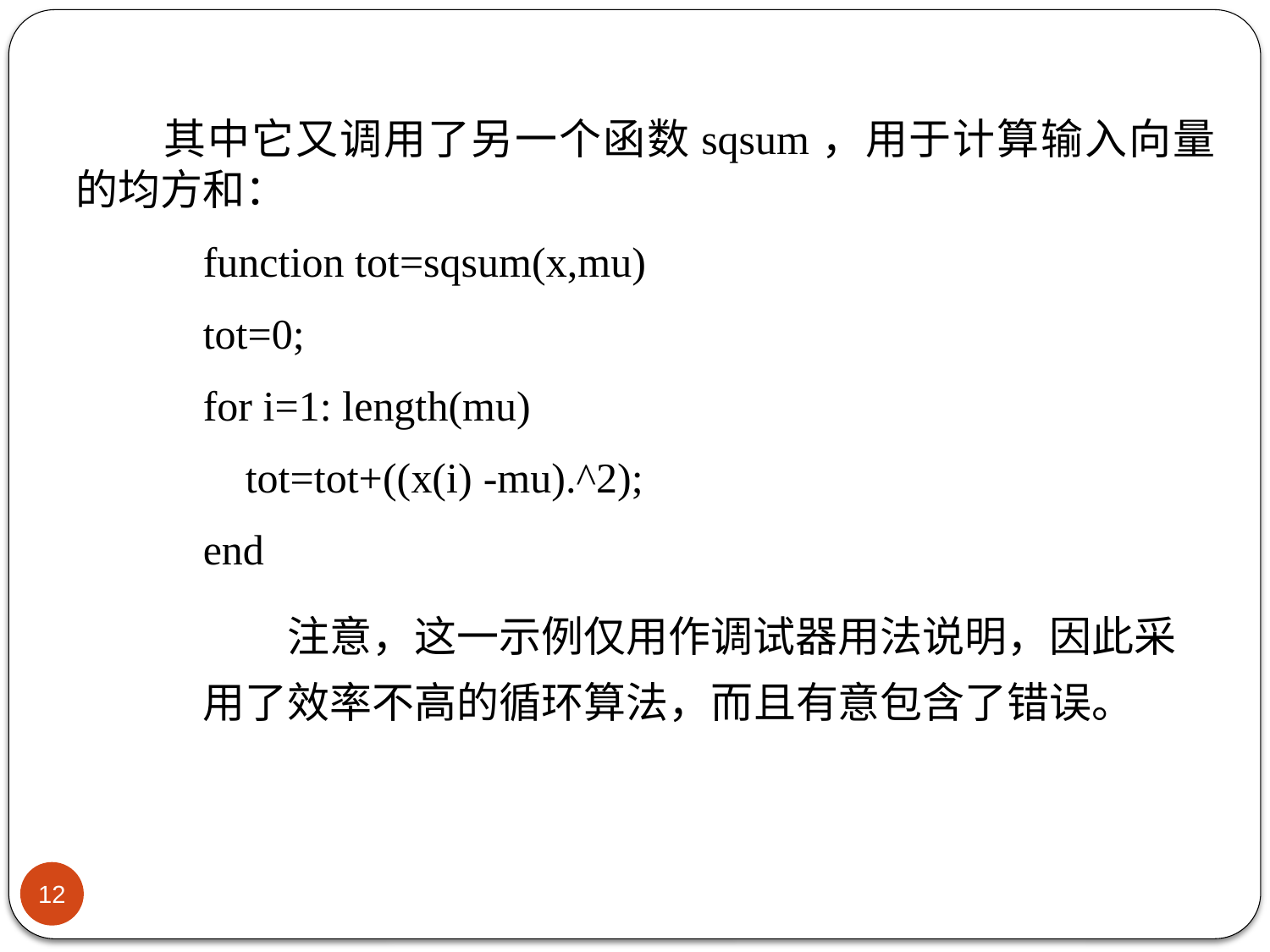

其中它又调用了另一个函数sqsum，用于计算输入向量的均方和：
function tot=sqsum(x,mu)
tot=0;
for i=1: length(mu)
    tot=tot+((x(i) -mu).^2);
end
　　注意，这一示例仅用作调试器用法说明，因此采用了效率不高的循环算法，而且有意包含了错误。
12